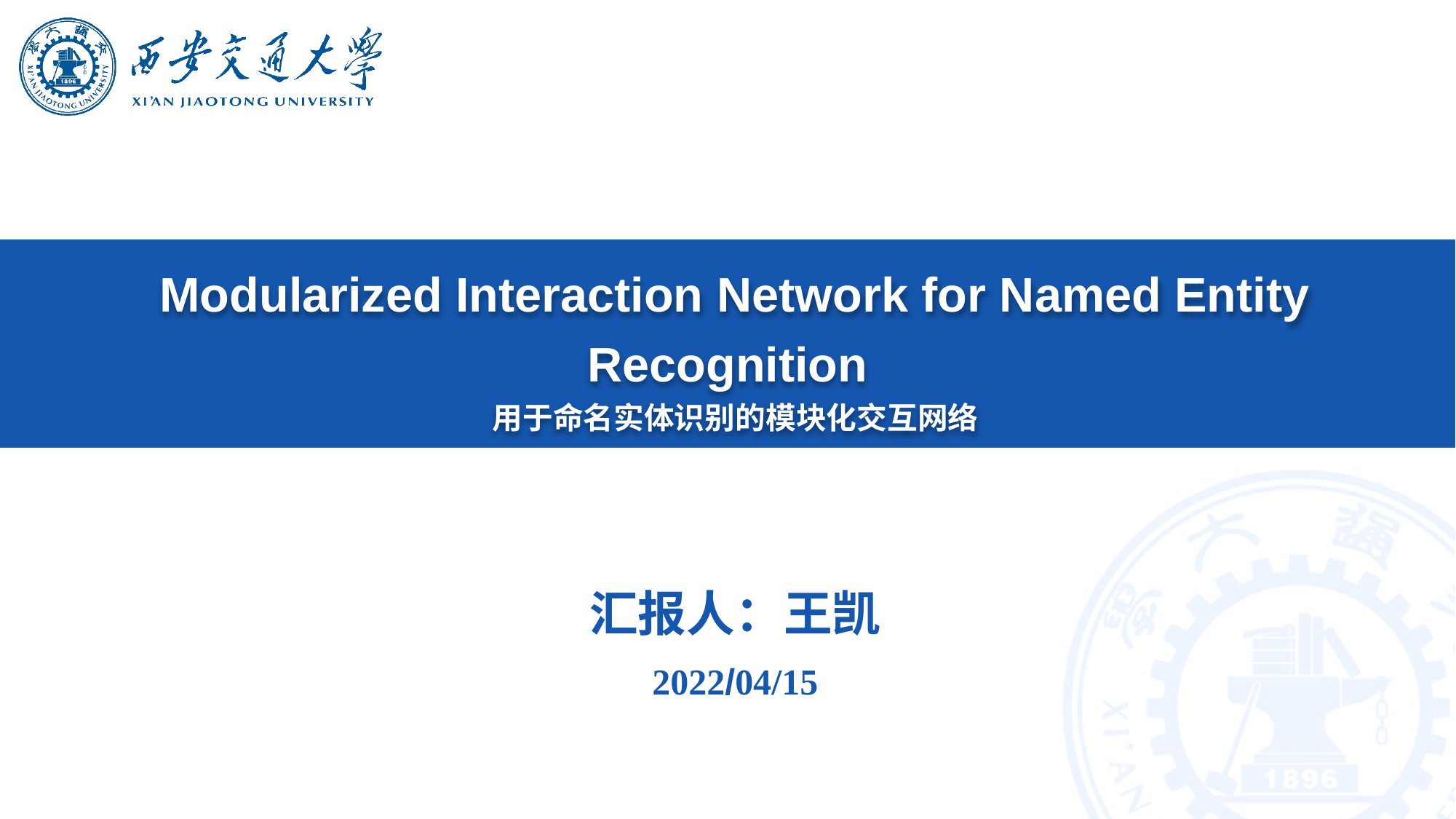

Modularized Interaction Network for Named Entity Recognition
用于命名实体识别的模块化交互网络
汇报人：王凯
2022/04/15